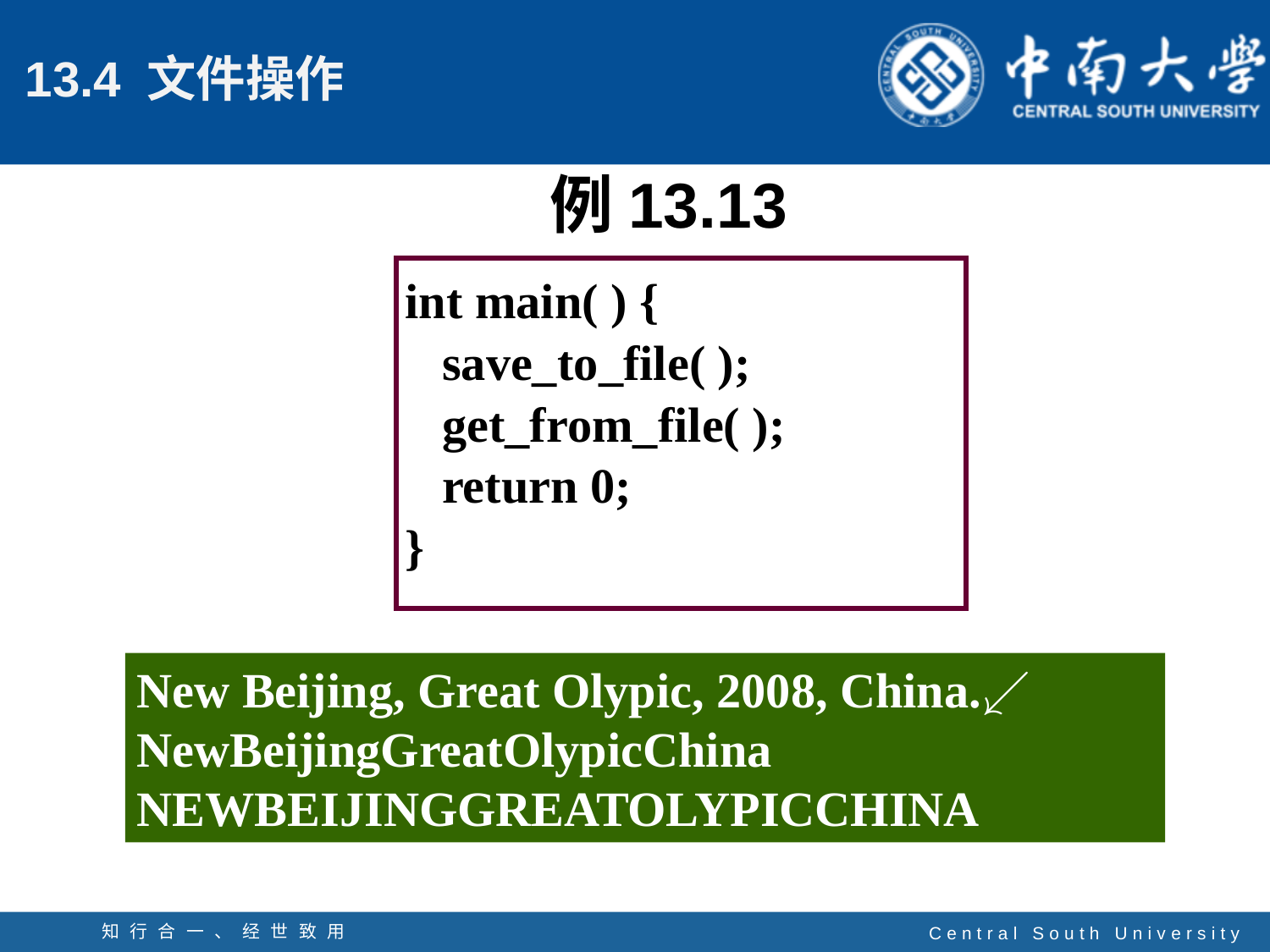

例13.13
int main( ) {
   save_to_file( );
   get_from_file( );
   return 0;
}
New Beijing, Great Olypic, 2008, China.↙
NewBeijingGreatOlypicChina
NEWBEIJINGGREATOLYPICCHINA

知行合一、经世致用
自强不息 厚德载物
Central South University
38